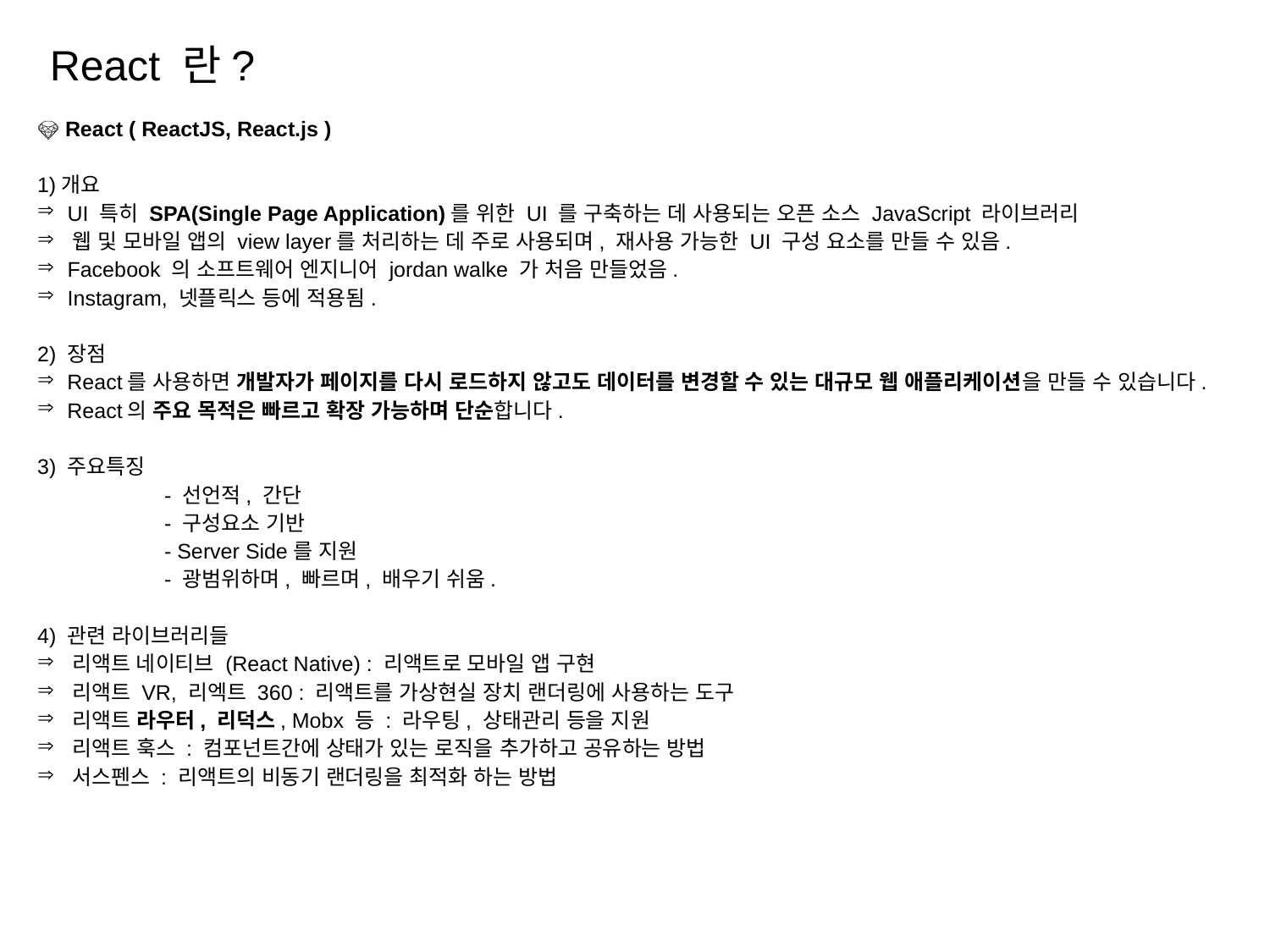

# React 란?
💎 React ( ReactJS, React.js )
개요
 UI 특히 SPA(Single Page Application)를 위한 UI 를 구축하는 데 사용되는 오픈 소스 JavaScript 라이브러리
 웹 및 모바일 앱의 view layer를 처리하는 데 주로 사용되며, 재사용 가능한 UI 구성 요소를 만들 수 있음.
 Facebook 의 소프트웨어 엔지니어 jordan walke 가 처음 만들었음.
 Instagram, 넷플릭스 등에 적용됨.

2) 장점
 React를 사용하면 개발자가 페이지를 다시 로드하지 않고도 데이터를 변경할 수 있는 대규모 웹 애플리케이션을 만들 수 있습니다.
 React의 주요 목적은 빠르고 확장 가능하며 단순합니다.

3) 주요특징
	- 선언적, 간단
	- 구성요소 기반
	- Server Side를 지원
	- 광범위하며, 빠르며, 배우기 쉬움.

4) 관련 라이브러리들
 리액트 네이티브 (React Native) : 리액트로 모바일 앱 구현
 리액트 VR, 리엑트 360 : 리액트를 가상현실 장치 랜더링에 사용하는 도구
 리액트 라우터, 리덕스, Mobx 등 : 라우팅, 상태관리 등을 지원
 리액트 훅스 : 컴포넌트간에 상태가 있는 로직을 추가하고 공유하는 방법
 서스펜스 : 리액트의 비동기 랜더링을 최적화 하는 방법

6